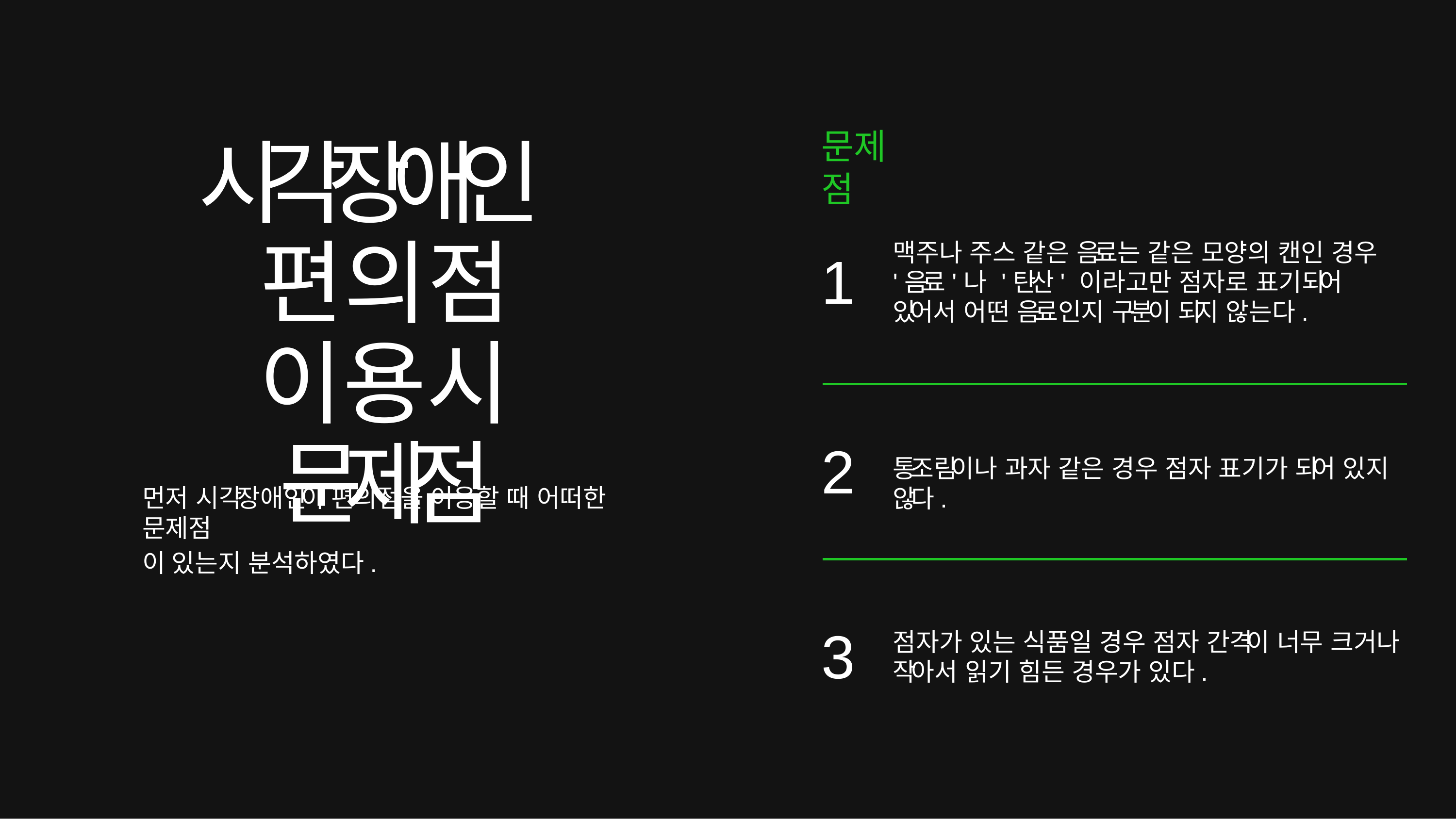

# 시각장애인 편의점 이용시  문제점
문제점
맥주나 주스 같은 음료는 같은 모양의 캔인 경우 '음료'나  '탄산' 이라고만 점자로 표기되어 있어서 어떤 음료인지  구분이 되지 않는다.
1

2
통조림이나 과자 같은 경우 점자 표기가 되어 있지 않다.
먼저 시각장애인이 편의점을 이용할 때 어떠한 문제점
이 있는지 분석하였다.

3
점자가 있는 식품일 경우 점자 간격이 너무 크거나 작아서  읽기 힘든 경우가 있다.